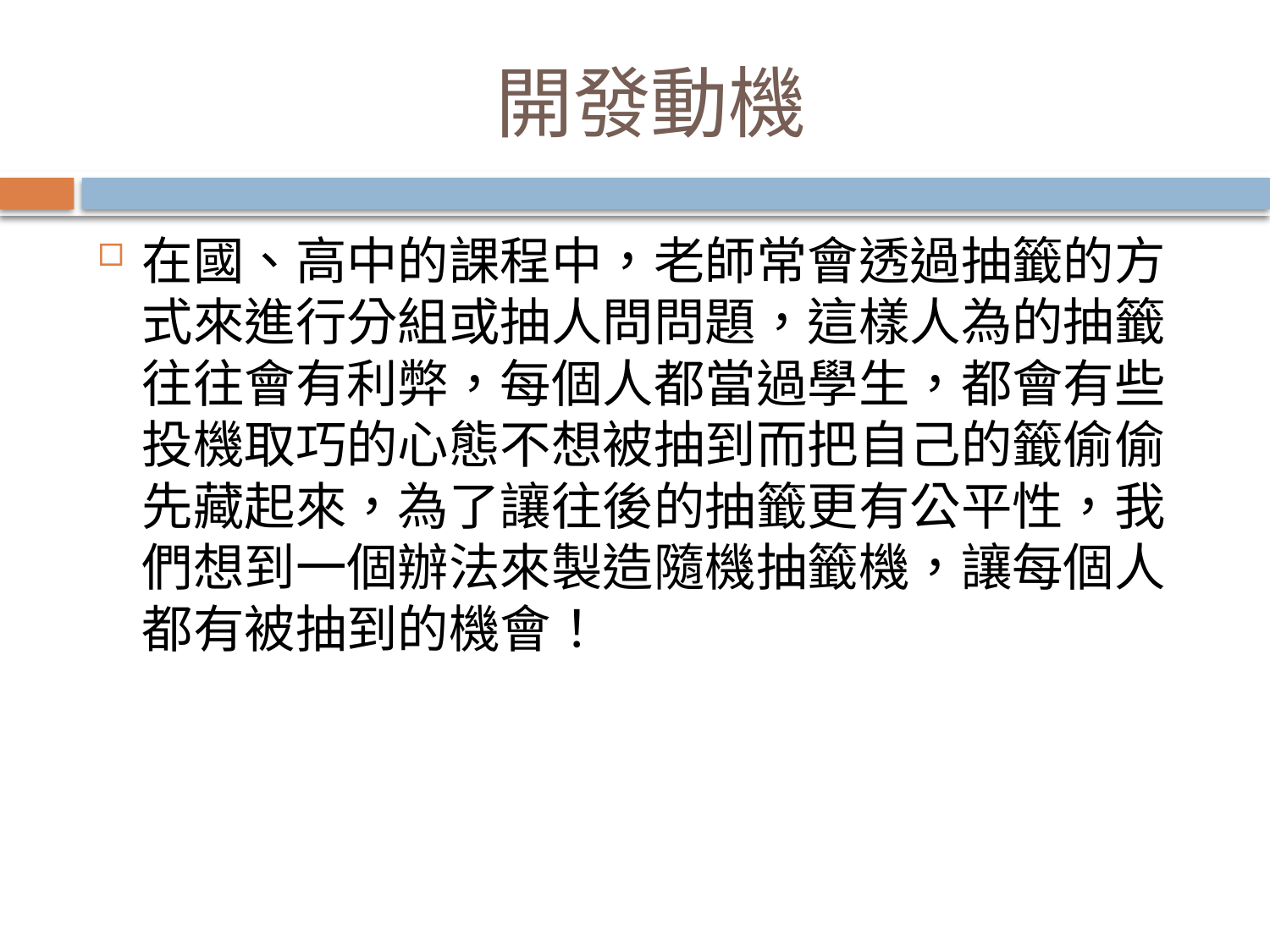

# 開發動機
在國、高中的課程中，老師常會透過抽籤的方式來進行分組或抽人問問題，這樣人為的抽籤往往會有利弊，每個人都當過學生，都會有些投機取巧的心態不想被抽到而把自己的籤偷偷先藏起來，為了讓往後的抽籤更有公平性，我們想到一個辦法來製造隨機抽籤機，讓每個人都有被抽到的機會！